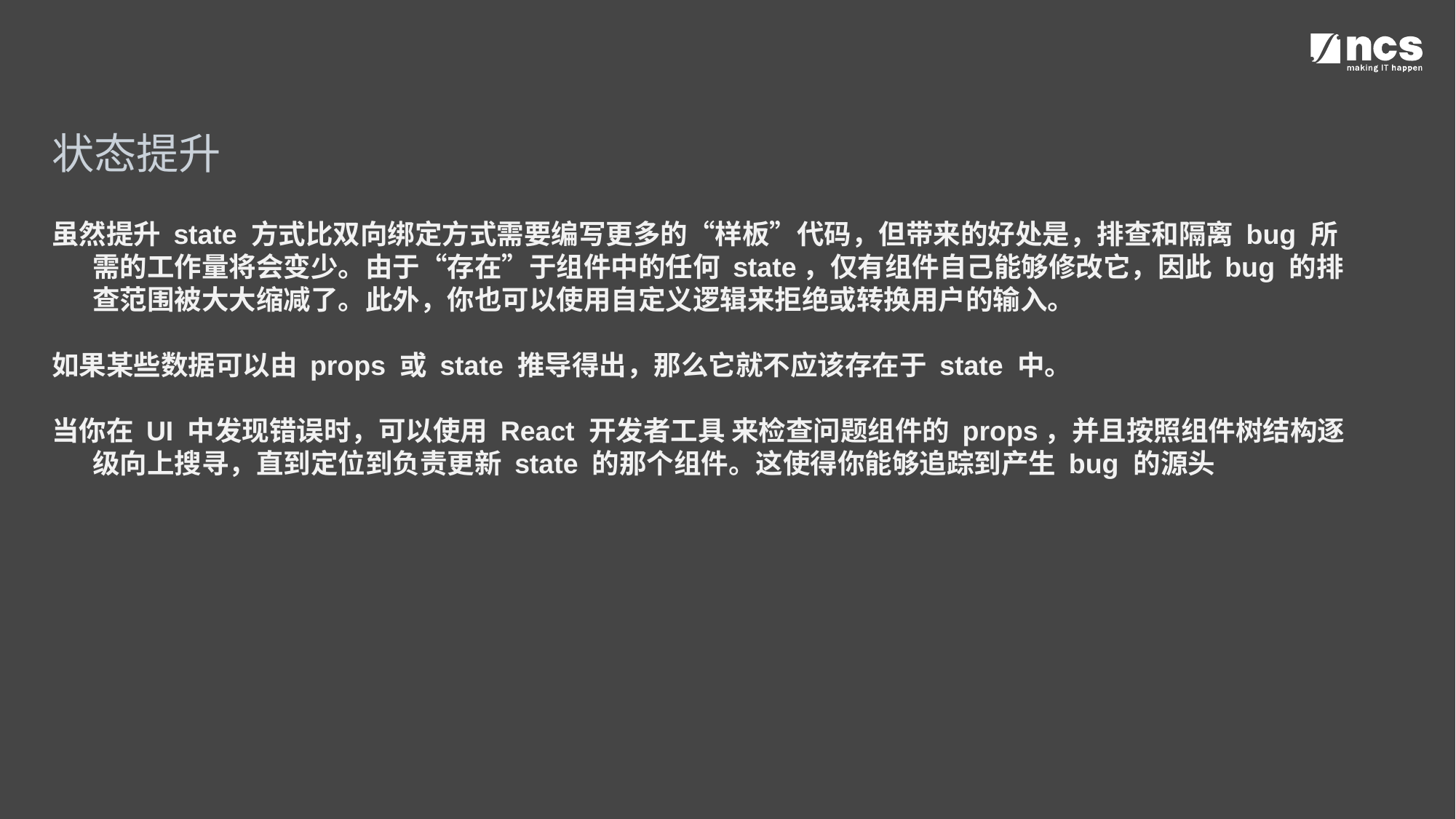

状态提升
虽然提升 state 方式比双向绑定方式需要编写更多的“样板”代码，但带来的好处是，排查和隔离 bug 所需的工作量将会变少。由于“存在”于组件中的任何 state，仅有组件自己能够修改它，因此 bug 的排查范围被大大缩减了。此外，你也可以使用自定义逻辑来拒绝或转换用户的输入。

如果某些数据可以由 props 或 state 推导得出，那么它就不应该存在于 state 中。

当你在 UI 中发现错误时，可以使用 React 开发者工具 来检查问题组件的 props，并且按照组件树结构逐级向上搜寻，直到定位到负责更新 state 的那个组件。这使得你能够追踪到产生 bug 的源头